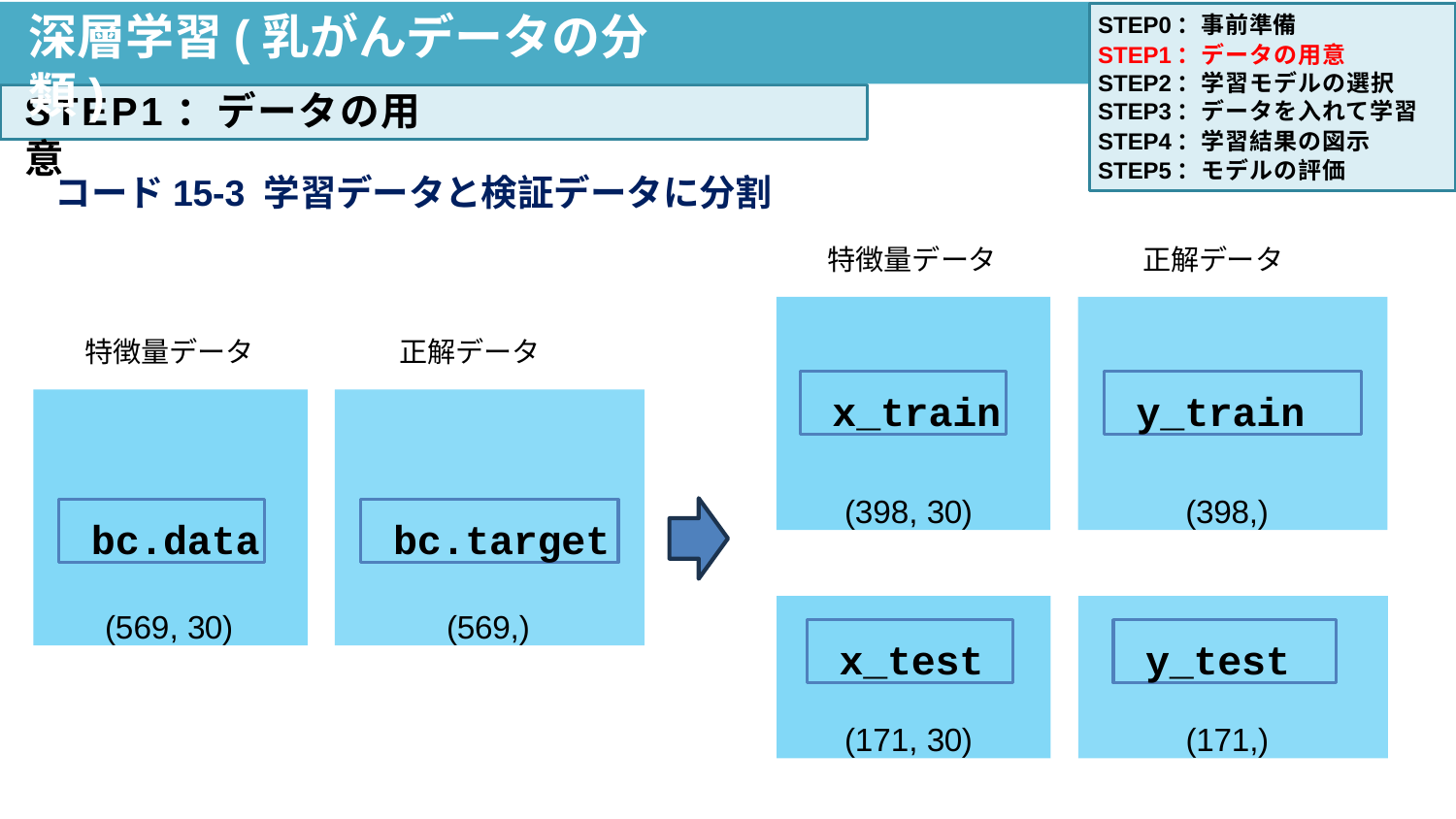

# 深層学習(乳がんデータの分類)
STEP0：事前準備
STEP1：データの用意 STEP2：学習モデルの選択

STEP1：データの用意
STEP3：データを入れて学習 STEP4：学習結果の図示 STEP5：モデルの評価
コード15-3 学習データと検証データに分割
特徴量データ
正解データ

(398, 30)

(398,)
特徴量データ
正解データ
x_train
y_train

(569, 30)

(569,)

bc.data
bc.target

(171, 30)

(171,)
x_test
y_test